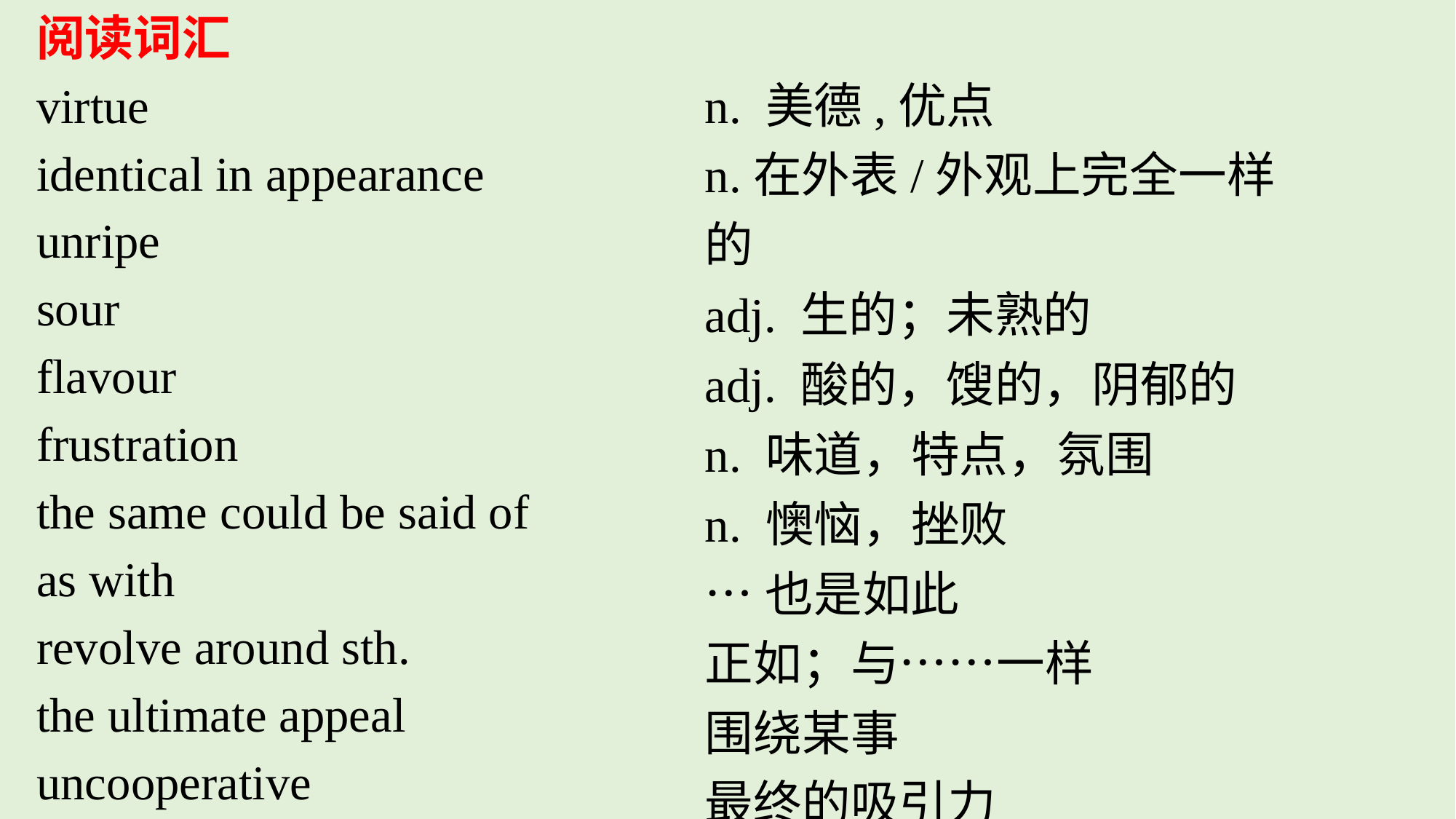

阅读词汇
virtue
identical in appearance
unripe
sour
flavour
frustration
the same could be said of
as with
revolve around sth.
the ultimate appeal
uncooperative
n. 美德,优点
n.在外表/外观上完全一样的
adj. 生的；未熟的
adj. 酸的，馊的，阴郁的
n. 味道，特点，氛围
n. 懊恼，挫败
…也是如此
正如；与……一样
围绕某事
最终的吸引力
adj.不合作的